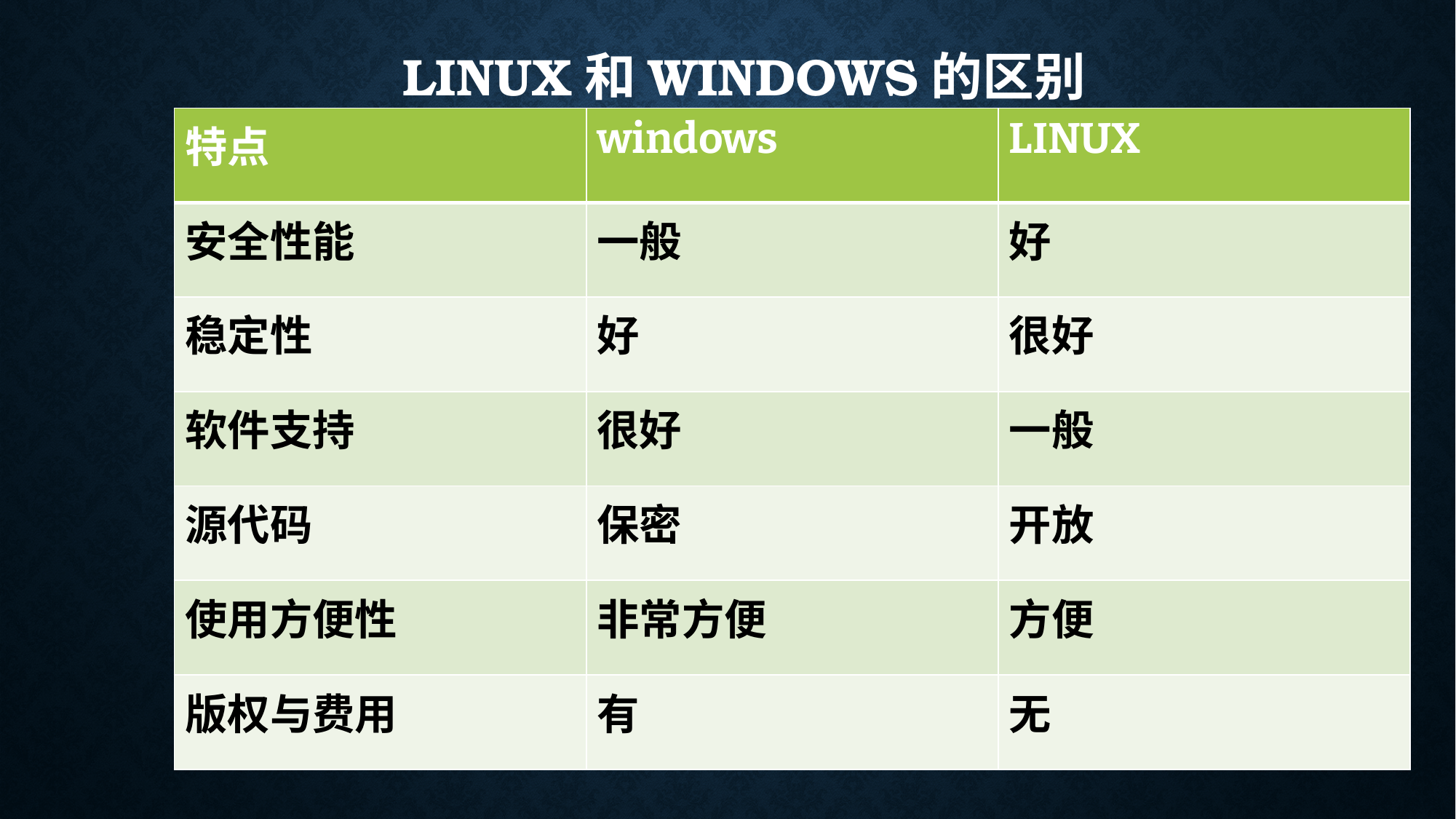

# linux和windows的区别
| 特点 | windows | LINUX |
| --- | --- | --- |
| 安全性能 | 一般 | 好 |
| 稳定性 | 好 | 很好 |
| 软件支持 | 很好 | 一般 |
| 源代码 | 保密 | 开放 |
| 使用方便性 | 非常方便 | 方便 |
| 版权与费用 | 有 | 无 |
25